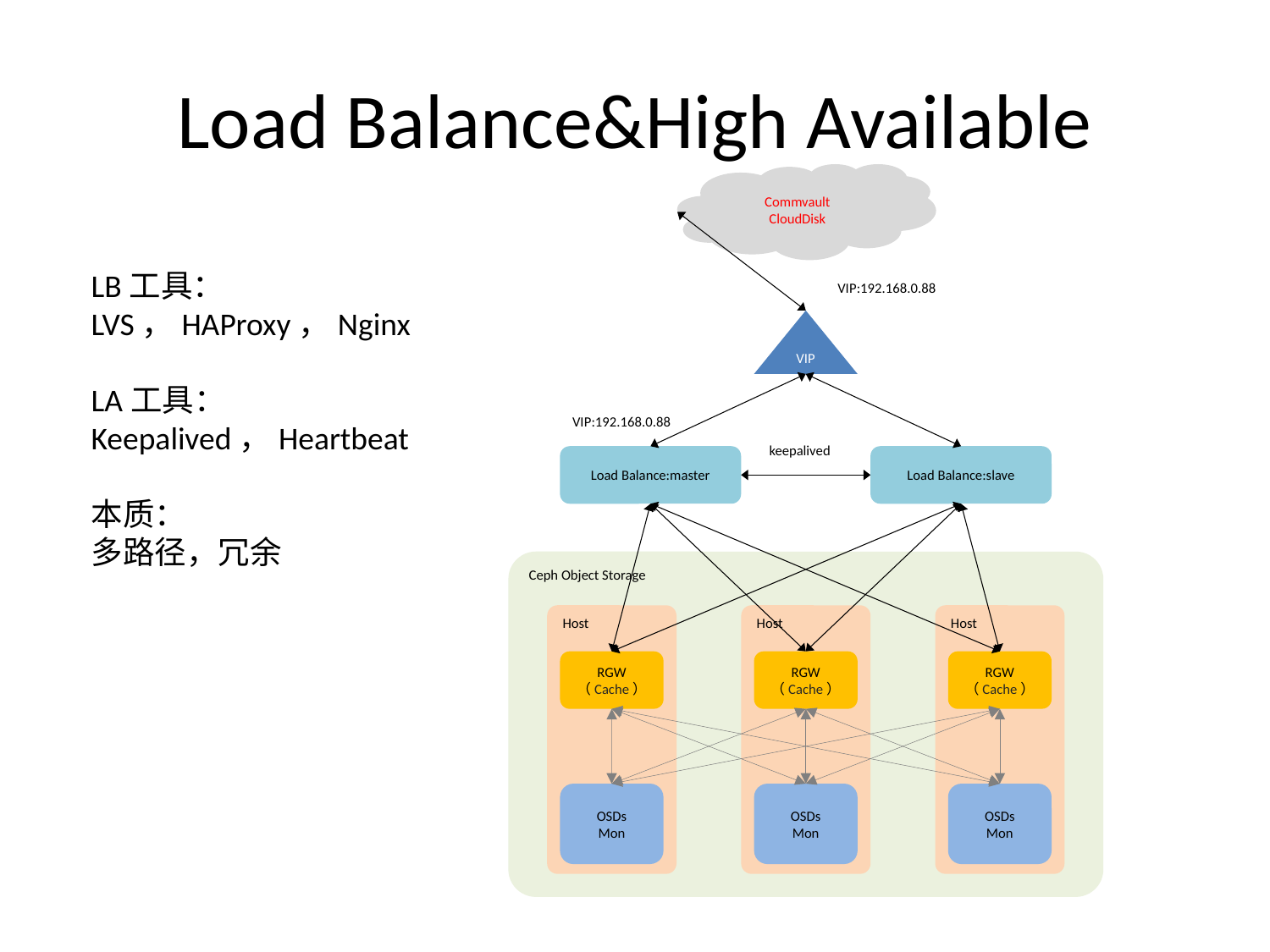

# Load Balance&High Available
Commvault
CloudDisk
LB工具：
LVS，HAProxy，Nginx

LA工具：
Keepalived，Heartbeat

本质：
多路径，冗余
VIP:192.168.0.88
VIP
VIP:192.168.0.88
keepalived
Load Balance:slave
Load Balance:master
Ceph Object Storage
Host
Host
Host
RGW
（Cache）
RGW
（Cache）
RGW
（Cache）
OSDs
Mon
OSDs
Mon
OSDs
Mon